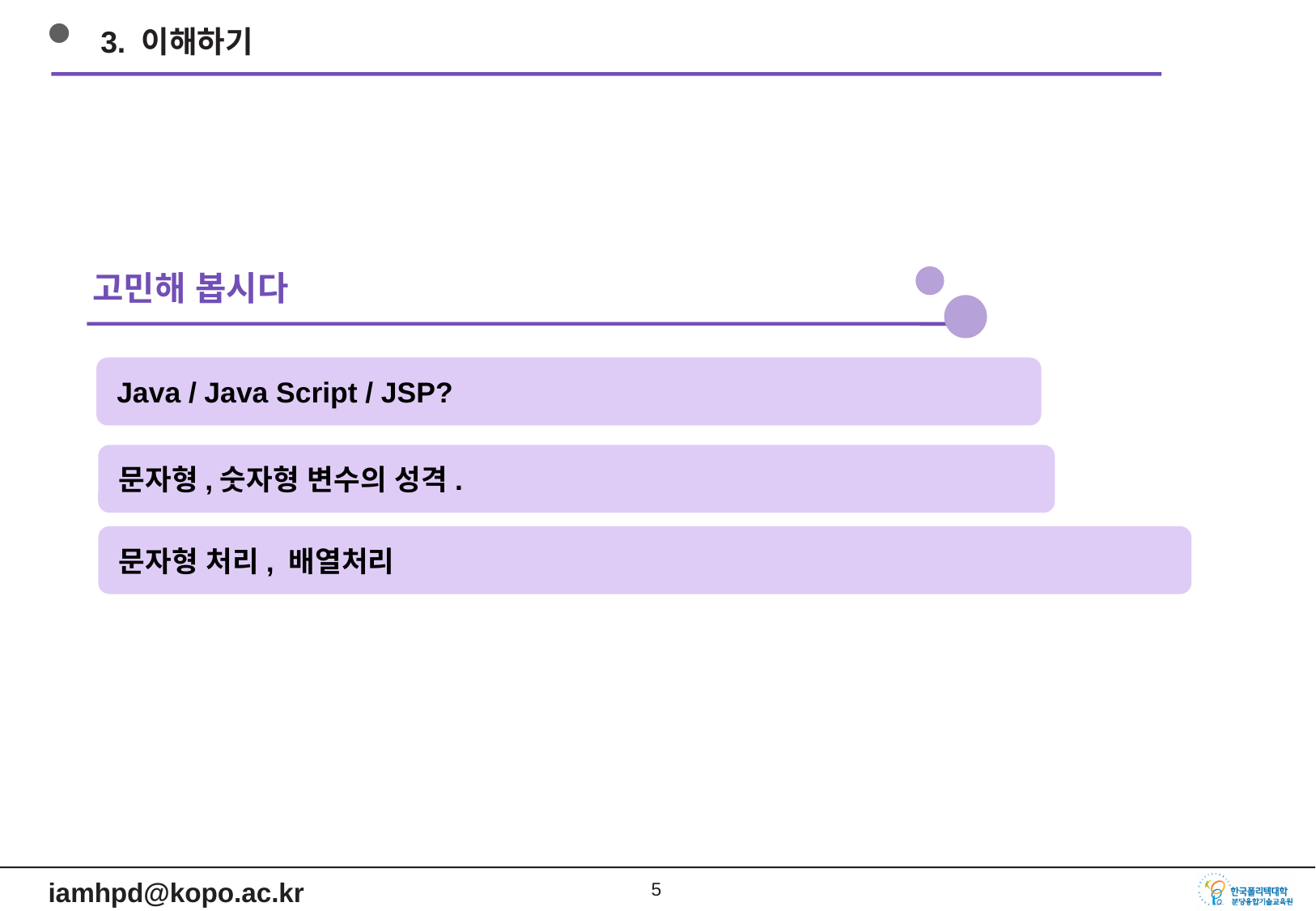

3. 이해하기
고민해 봅시다

Java / Java Script / JSP?
문자형,숫자형 변수의 성격.
문자형 처리, 배열처리
5